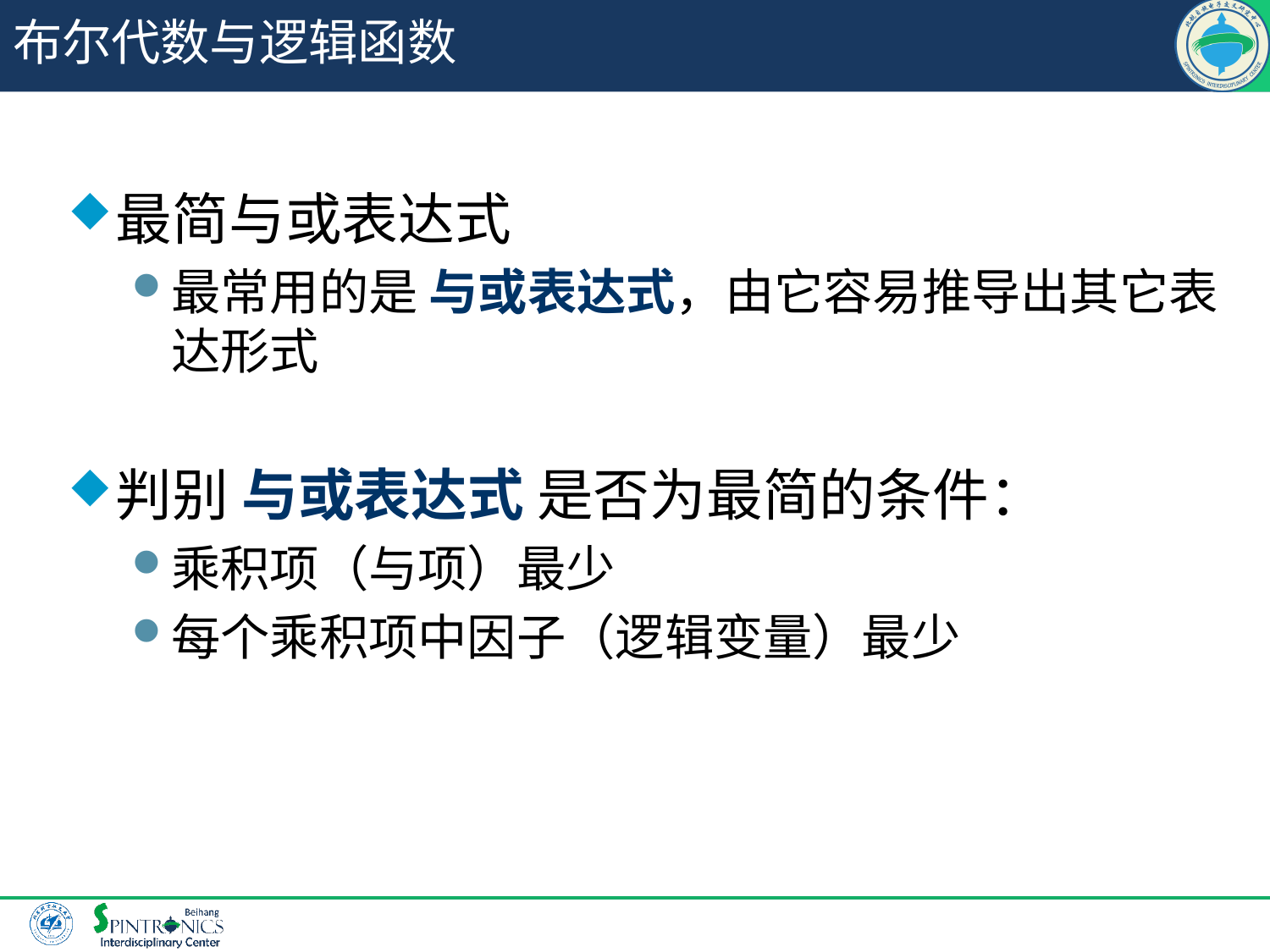

# 布尔代数与逻辑函数
最简与或表达式
最常用的是 与或表达式，由它容易推导出其它表达形式

判别 与或表达式 是否为最简的条件：
乘积项（与项）最少
每个乘积项中因子（逻辑变量）最少
60